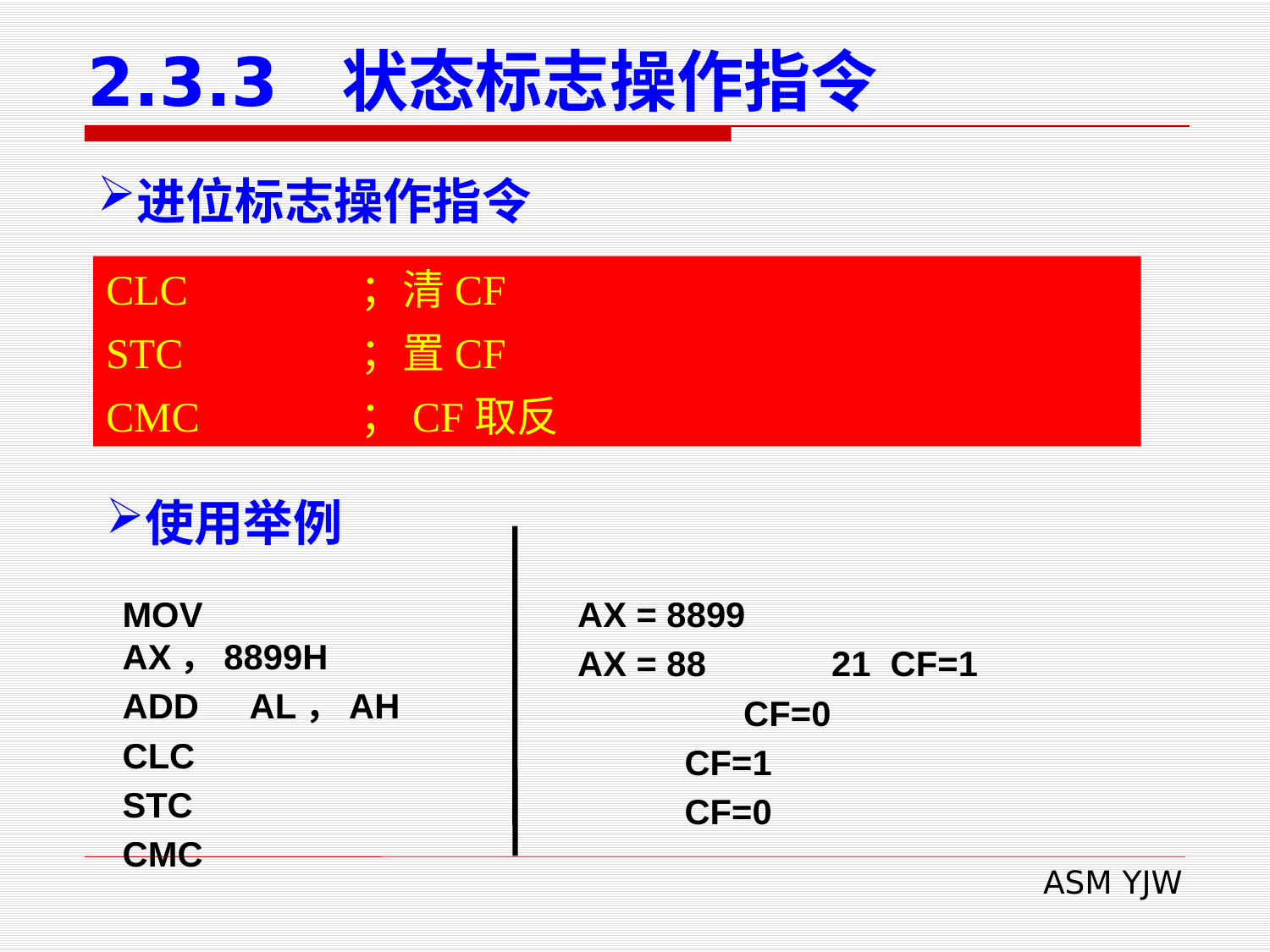

# 2.3.3  状态标志操作指令
进位标志操作指令
CLC		；清CF
STC		；置CF
CMC		；CF取反
使用举例

MOV	AX，8899H
ADD	AL，AH
CLC
STC
CMC
AX = 8899
AX = 88	21  CF=1
	    CF=0
           CF=1
           CF=0